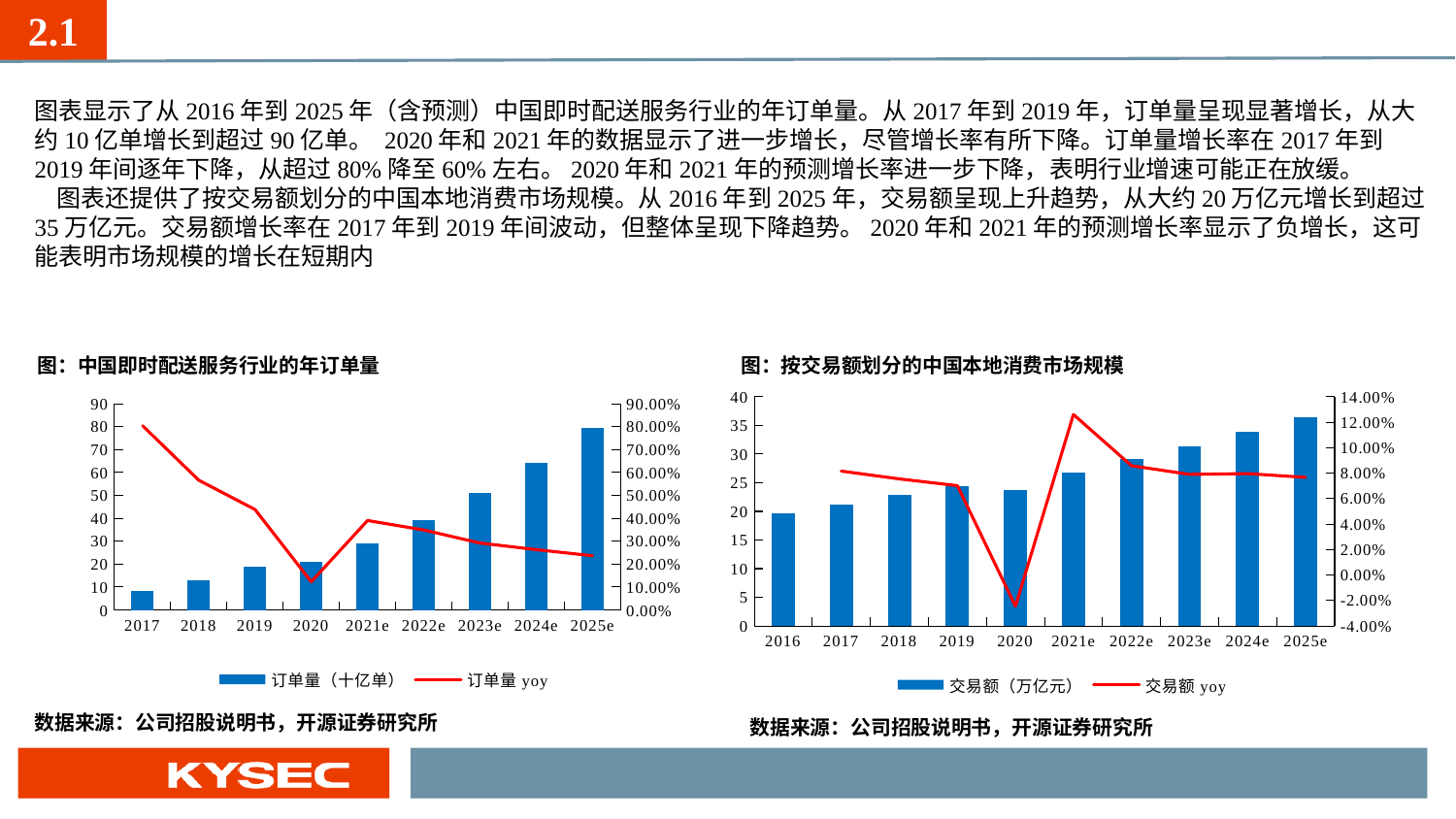

2.1

图表显示了从2016年到2025年（含预测）中国即时配送服务行业的年订单量。从2017年到2019年，订单量呈现显著增长，从大约10亿单增长到超过90亿单。 2020年和2021年的数据显示了进一步增长，尽管增长率有所下降。订单量增长率在2017年到2019年间逐年下降，从超过80%降至60%左右。2020年和2021年的预测增长率进一步下降，表明行业增速可能正在放缓。
   图表还提供了按交易额划分的中国本地消费市场规模。从2016年到2025年，交易额呈现上升趋势，从大约20万亿元增长到超过35万亿元。交易额增长率在2017年到2019年间波动，但整体呈现下降趋势。2020年和2021年的预测增长率显示了负增长，这可能表明市场规模的增长在短期内
图：按交易额划分的中国本地消费市场规模
图：中国即时配送服务行业的年订单量

### Chart

| Category | 交易额（万亿元） | 交易额yoy |
|---|---|---|
| 2016 | 19.6 | None |
| 2017 | 21.2 | 0.0816326530612244 |
| 2018 | 22.8 | 0.0754716981132075 |
| 2019 | 24.4 | 0.0701754385964912 |
| 2020 | 23.8 | -0.0245901639344261 |
| 2021e | 26.8 | 0.126050420168067 |
| 2022e | 29.1 | 0.085820895522388 |
| 2023e | 31.4 | 0.0790378006872852 |
| 2024e | 33.9 | 0.0796178343949046 |
| 2025e | 36.5 | 0.0766961651917404 |

### Chart

| Category | 订单量（十亿单） | 订单量yoy |
|---|---|---|
| 2017 | 8.3 | 0.804347826086957 |
| 2018 | 13.0 | 0.566265060240964 |
| 2019 | 18.7 | 0.438461538461538 |
| 2020 | 21.0 | 0.122994652406417 |
| 2021e | 29.2 | 0.39047619047619 |
| 2022e | 39.4 | 0.349315068493151 |
| 2023e | 50.9 | 0.291878172588832 |
| 2024e | 64.3 | 0.263261296660118 |
| 2025e | 79.5 | 0.236391912908243 |
数据来源：公司招股说明书，开源证券研究所
数据来源：公司招股说明书，开源证券研究所